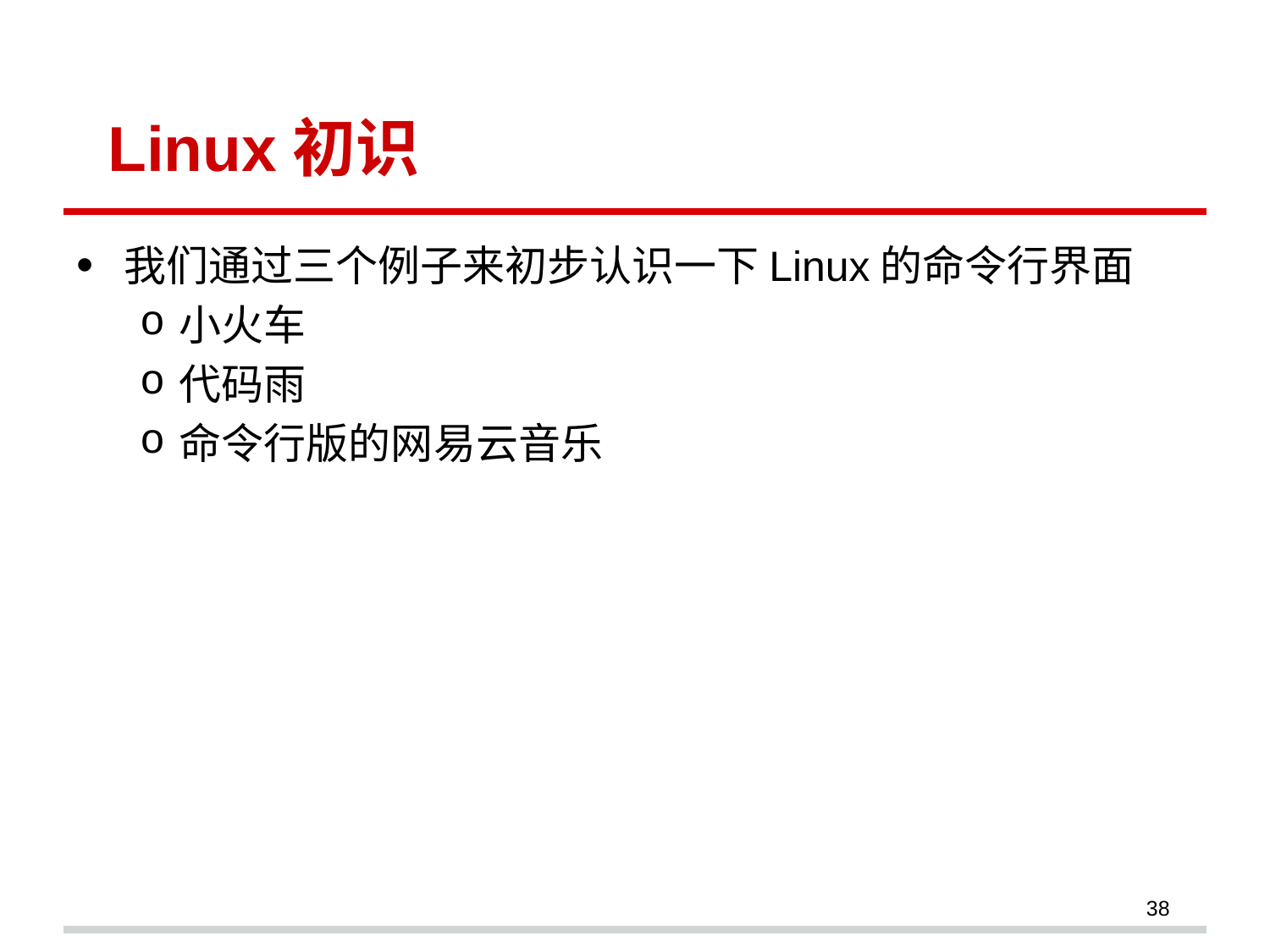

# Linux初识
我们通过三个例子来初步认识一下Linux的命令行界面
小火车
代码雨
命令行版的网易云音乐
38